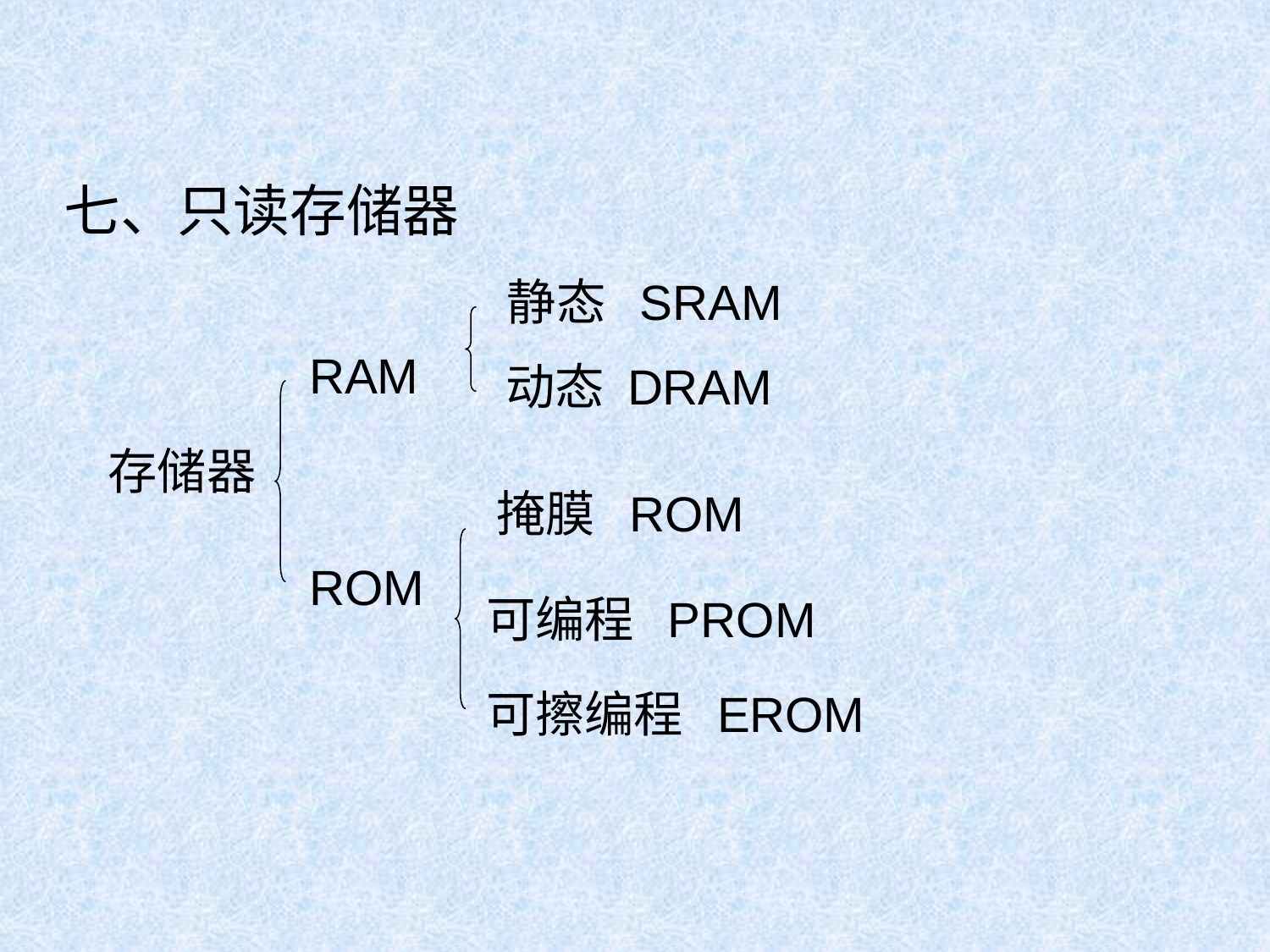

七、只读存储器
静态  SRAM

RAM
动态 DRAM

存储器
掩膜  ROM

ROM
可编程  PROM
可擦编程  EROM